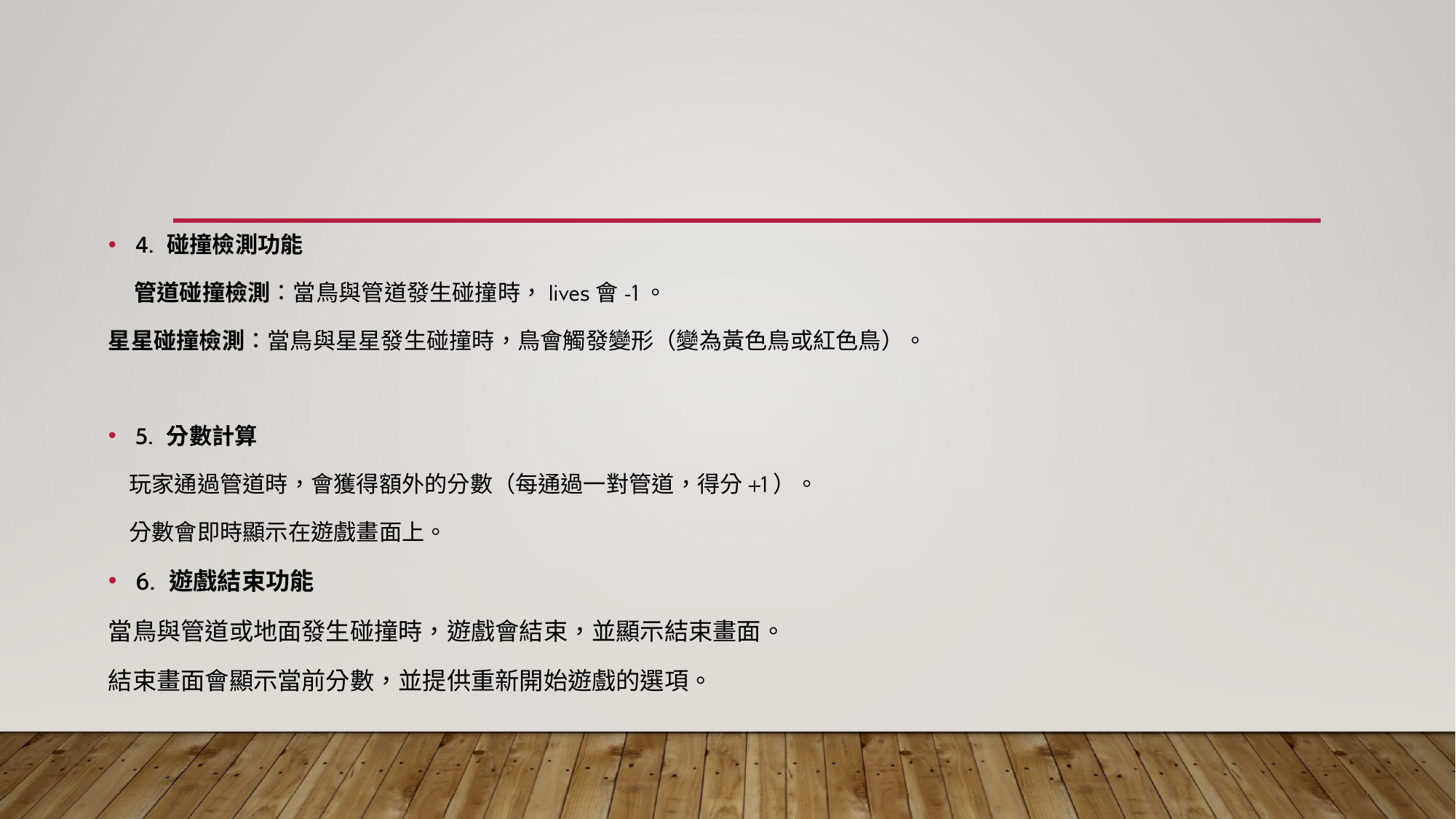

4. 碰撞檢測功能
    管道碰撞檢測：當鳥與管道發生碰撞時，lives會-1。
星星碰撞檢測：當鳥與星星發生碰撞時，鳥會觸發變形（變為黃色鳥或紅色鳥）。

5. 分數計算
   玩家通過管道時，會獲得額外的分數（每通過一對管道，得分+1）。
   分數會即時顯示在遊戲畫面上。
6. 遊戲結束功能
當鳥與管道或地面發生碰撞時，遊戲會結束，並顯示結束畫面。
結束畫面會顯示當前分數，並提供重新開始遊戲的選項。